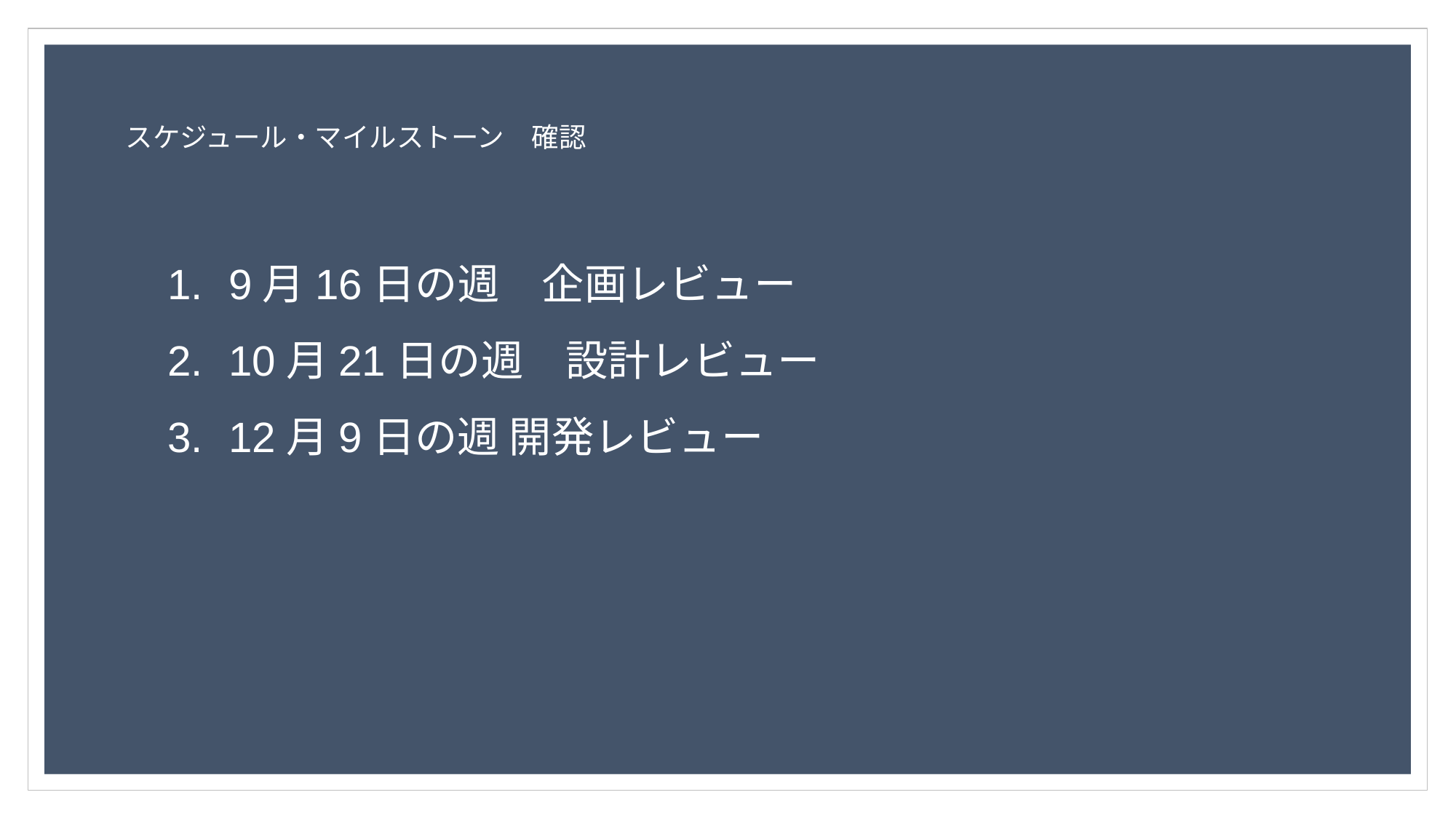

スケジュール・マイルストーン　確認
9⽉16日の週　企画レビュー
10⽉21日の週　設計レビュー
12月9日の週 開発レビュー